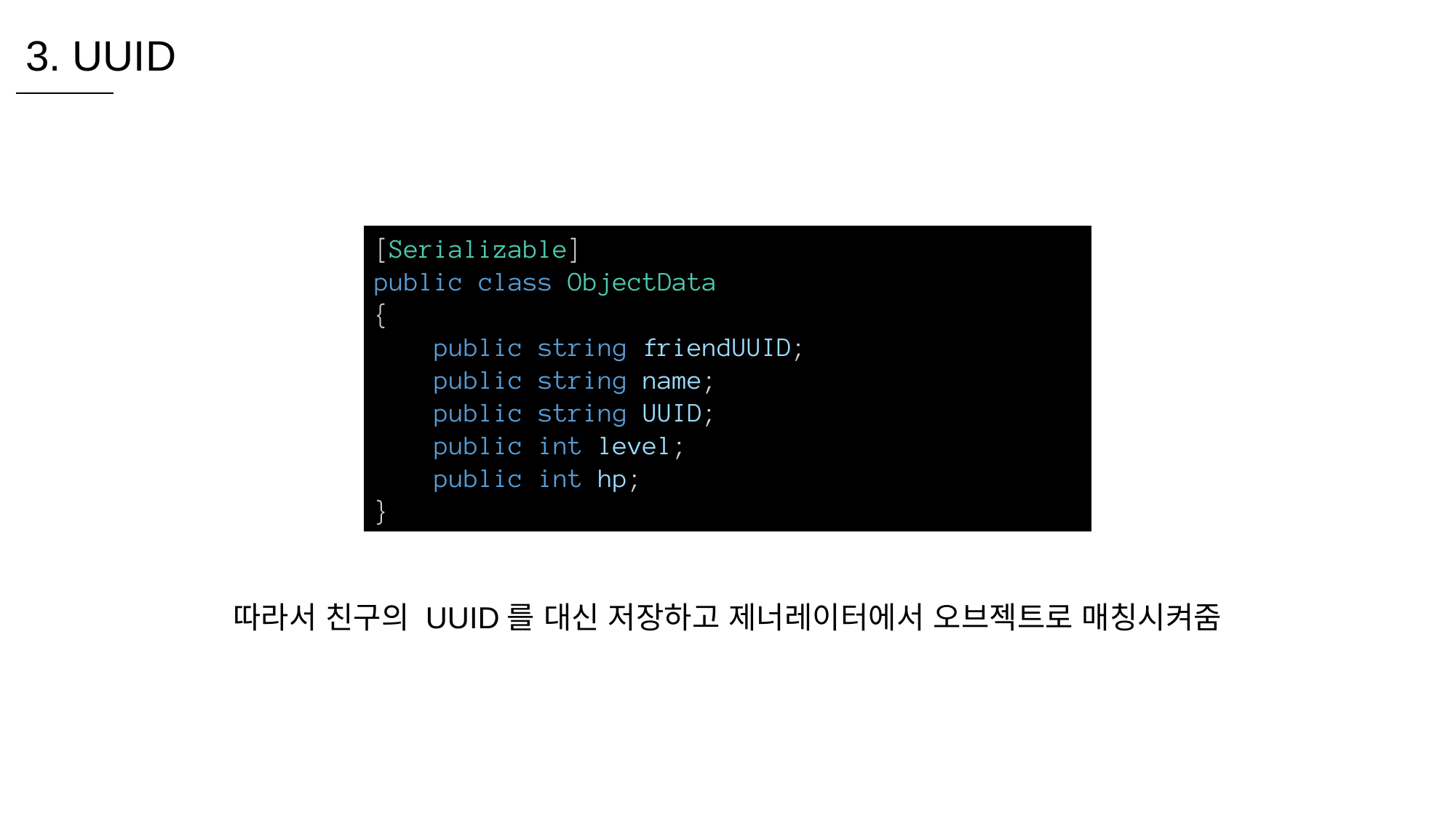

3. UUID
[Serializable]
public class ObjectData
{
    public string friendUUID;
    public string name;
    public string UUID;
    public int level;
    public int hp;
}
따라서 친구의 UUID를 대신 저장하고 제너레이터에서 오브젝트로 매칭시켜줌